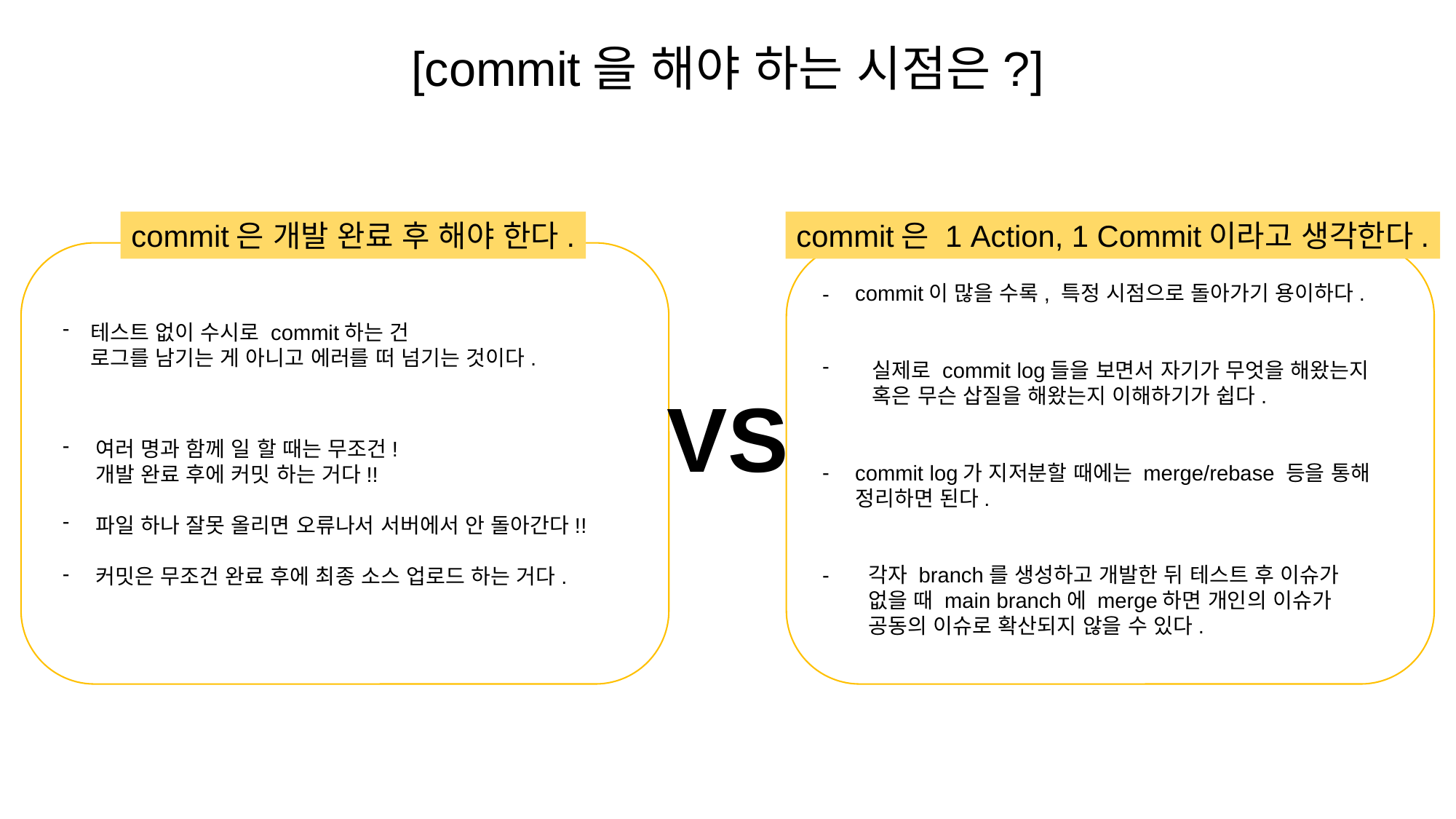

[commit을 해야 하는 시점은?]
commit은 개발 완료 후 해야 한다.
commit은 1 Action, 1 Commit이라고 생각한다.

commit이 많을 수록, 특정 시점으로 돌아가기 용이하다.
-
-
테스트 없이 수시로 commit하는 건
로그를 남기는 게 아니고 에러를 떠 넘기는 것이다.
-
실제로 commit log들을 보면서 자기가 무엇을 해왔는지
혹은 무슨 삽질을 해왔는지 이해하기가 쉽다.
VS
-
여러 명과 함께 일 할 때는 무조건!
개발 완료 후에 커밋 하는 거다!!

파일 하나 잘못 올리면 오류나서 서버에서 안 돌아간다!!

커밋은 무조건 완료 후에 최종 소스 업로드 하는 거다.
-
commit log가 지저분할 때에는 merge/rebase 등을 통해
정리하면 된다.
-
-
-
각자 branch를 생성하고 개발한 뒤 테스트 후 이슈가
없을 때 main branch에 merge하면 개인의 이슈가
공동의 이슈로 확산되지 않을 수 있다.